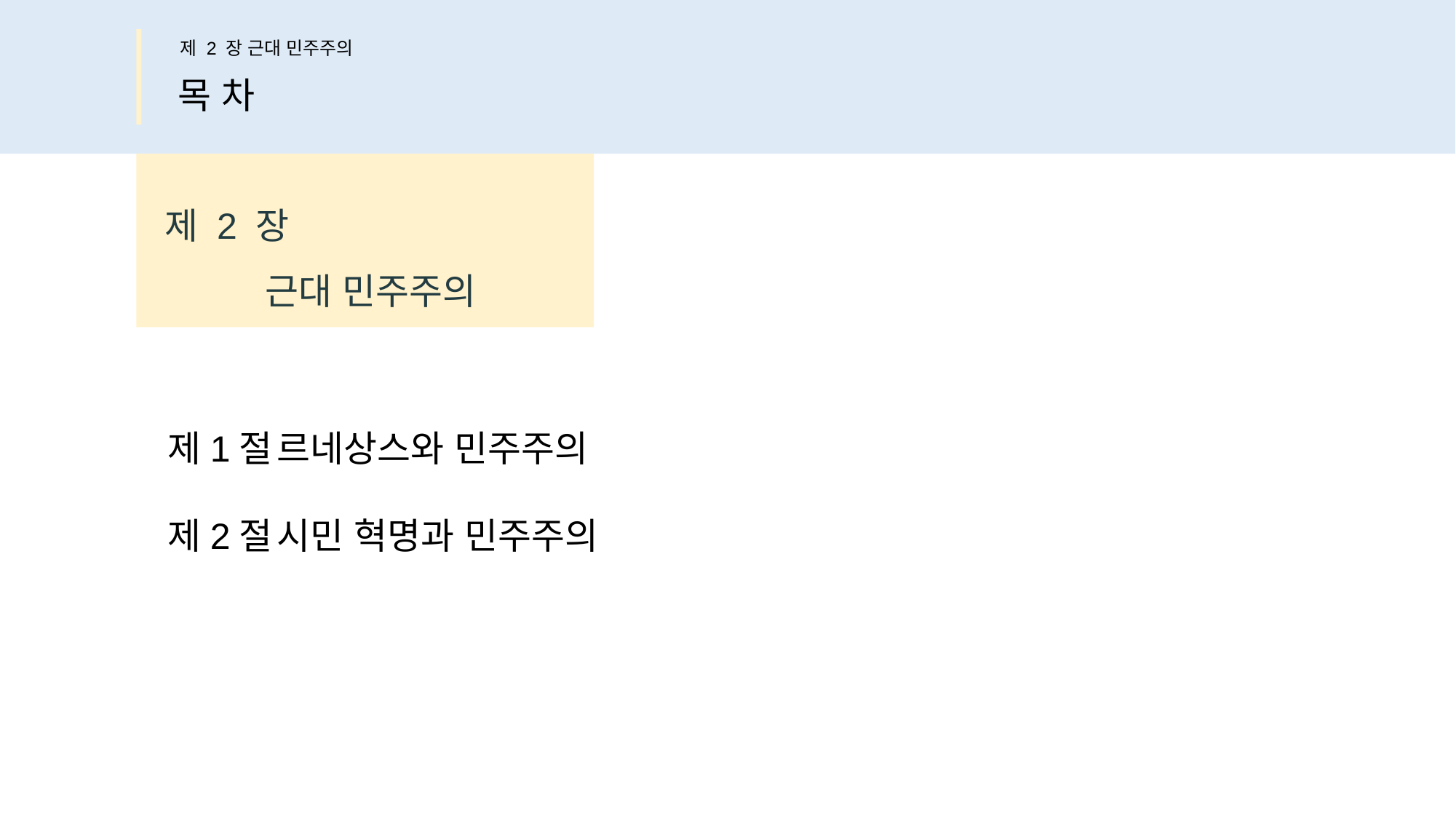

제 2 장 근대 민주주의
목 차

제 2 장
         근대 민주주의
제1절	르네상스와 민주주의
제2절	시민 혁명과 민주주의